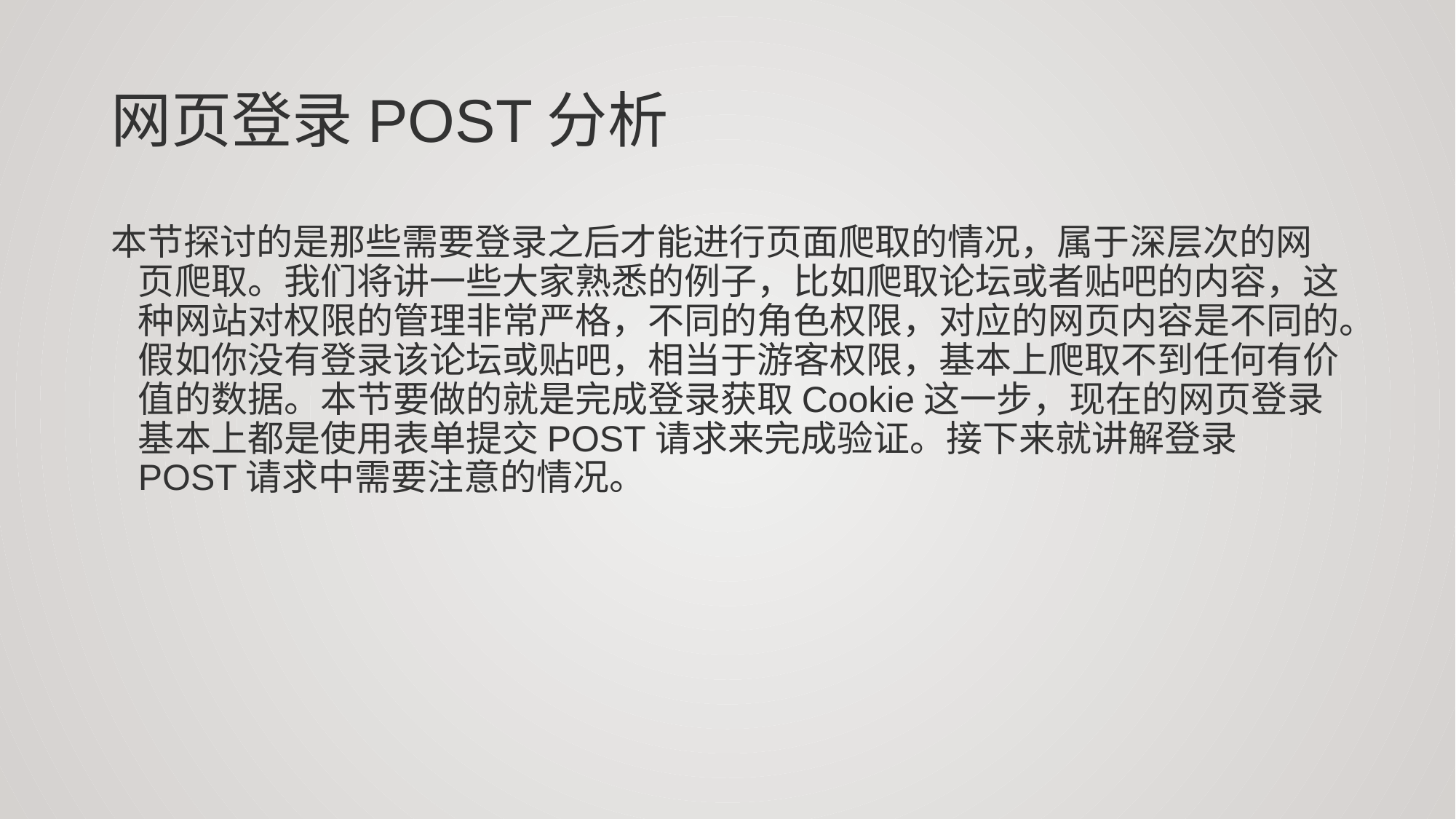

# 网页登录POST分析
本节探讨的是那些需要登录之后才能进行页面爬取的情况，属于深层次的网页爬取。我们将讲一些大家熟悉的例子，比如爬取论坛或者贴吧的内容，这种网站对权限的管理非常严格，不同的角色权限，对应的网页内容是不同的。假如你没有登录该论坛或贴吧，相当于游客权限，基本上爬取不到任何有价值的数据。本节要做的就是完成登录获取Cookie这一步，现在的网页登录基本上都是使用表单提交POST请求来完成验证。接下来就讲解登录POST请求中需要注意的情况。